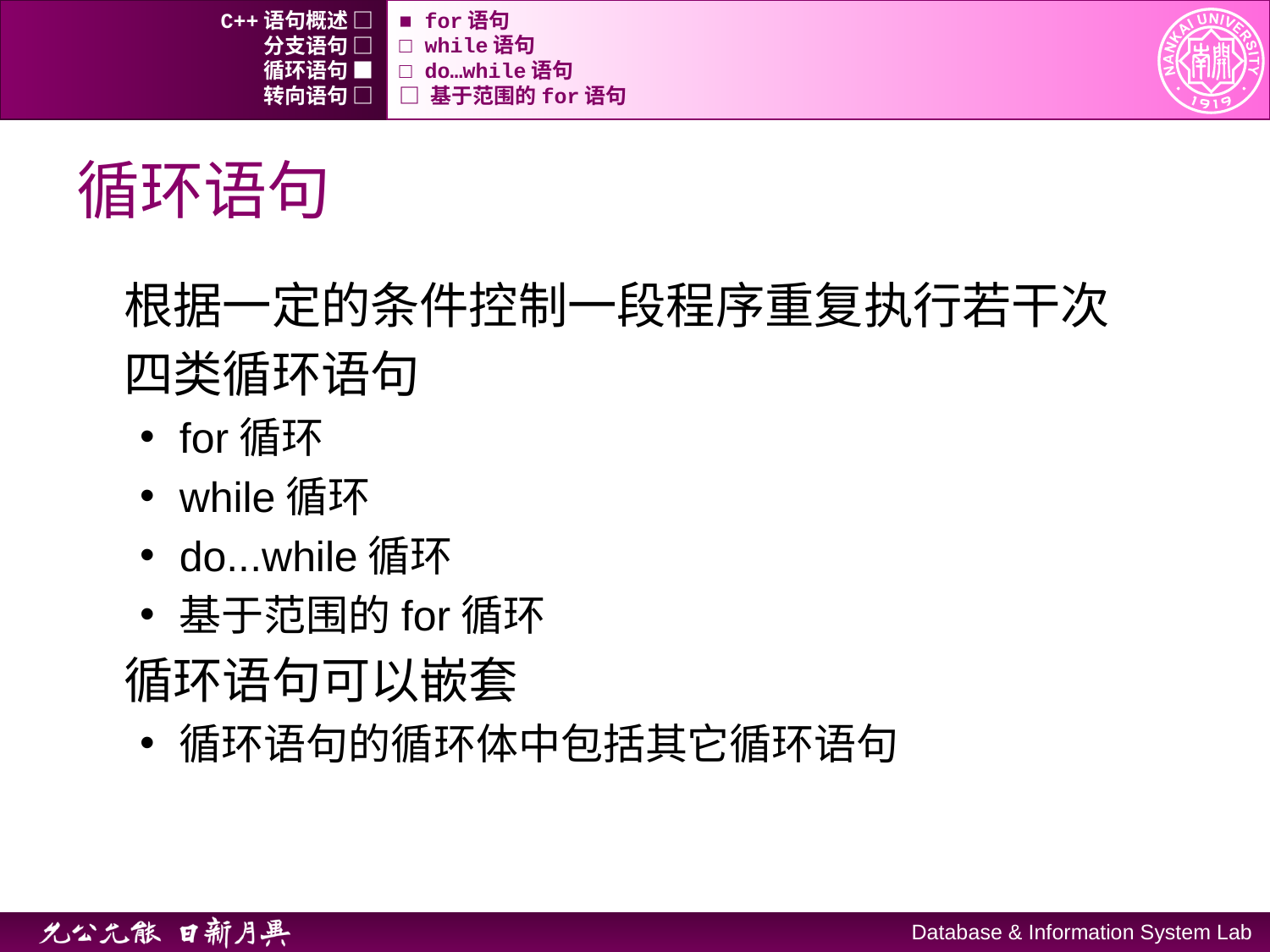

C++语句概述 □
■ for语句
分支语句 □
□ while语句
循环语句 ■
□ do…while语句
转向语句 □
□ 基于范围的for语句
# 循环语句
根据一定的条件控制一段程序重复执行若干次
四类循环语句
for循环
while循环
do...while循环
基于范围的for循环
循环语句可以嵌套
循环语句的循环体中包括其它循环语句